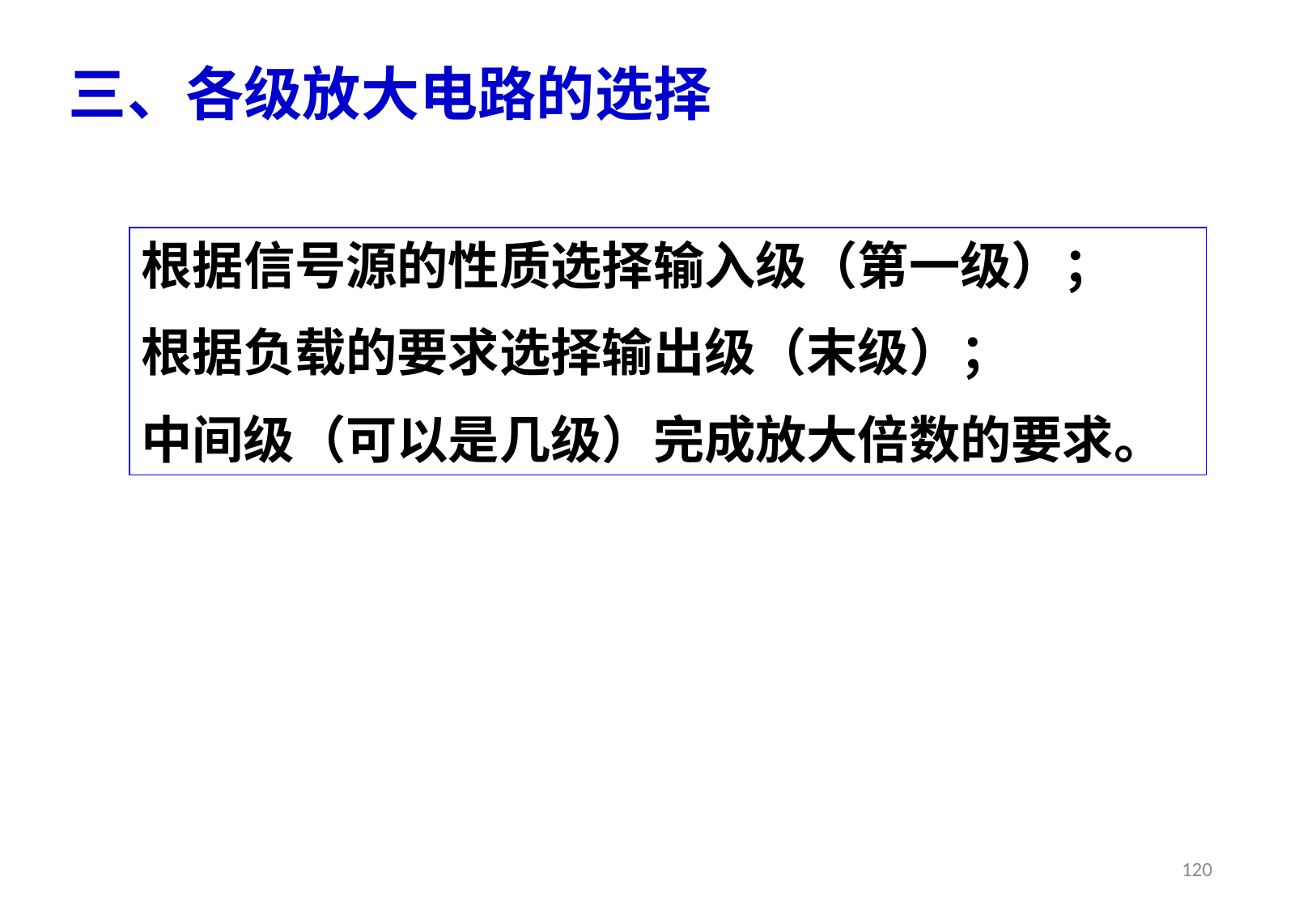

三、各级放大电路的选择
根据信号源的性质选择输入级（第一级）；
根据负载的要求选择输出级（末级）；
中间级（可以是几级）完成放大倍数的要求。
120